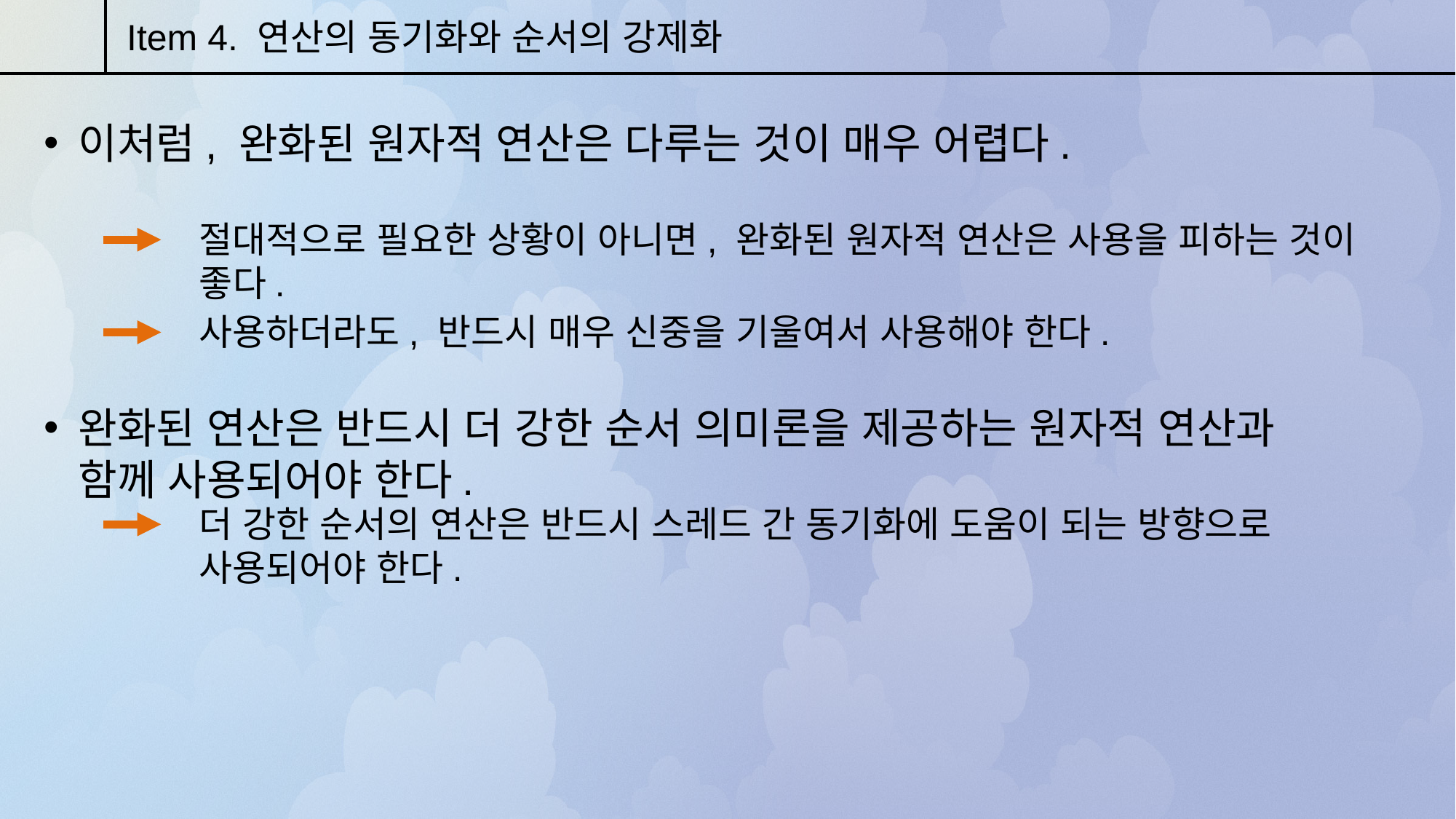

Item 4. 연산의 동기화와 순서의 강제화
이처럼, 완화된 원자적 연산은 다루는 것이 매우 어렵다.
절대적으로 필요한 상황이 아니면, 완화된 원자적 연산은 사용을 피하는 것이 좋다.
사용하더라도, 반드시 매우 신중을 기울여서 사용해야 한다.
완화된 연산은 반드시 더 강한 순서 의미론을 제공하는 원자적 연산과 함께 사용되어야 한다.
더 강한 순서의 연산은 반드시 스레드 간 동기화에 도움이 되는 방향으로 사용되어야 한다.